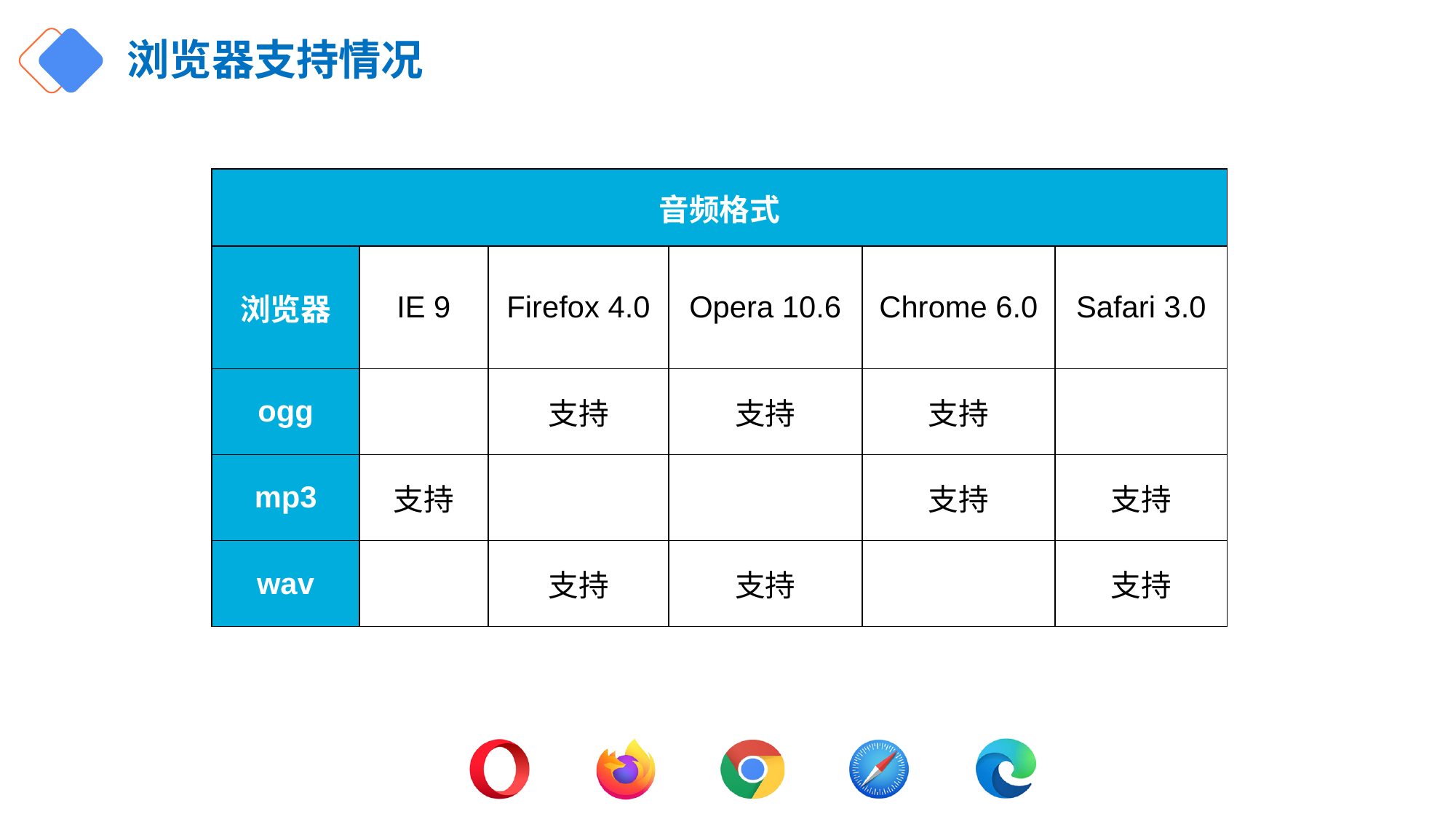

# 浏览器支持情况
| 音频格式 |  |  |  |  |  |
| --- | --- | --- | --- | --- | --- |
| 浏览器 | IE 9 | Firefox 4.0 | Opera 10.6 | Chrome 6.0 | Safari 3.0 |
| ogg |  | 支持 | 支持 | 支持 |  |
| mp3 | 支持 |  |  | 支持 | 支持 |
| wav |  | 支持 | 支持 |  | 支持 |